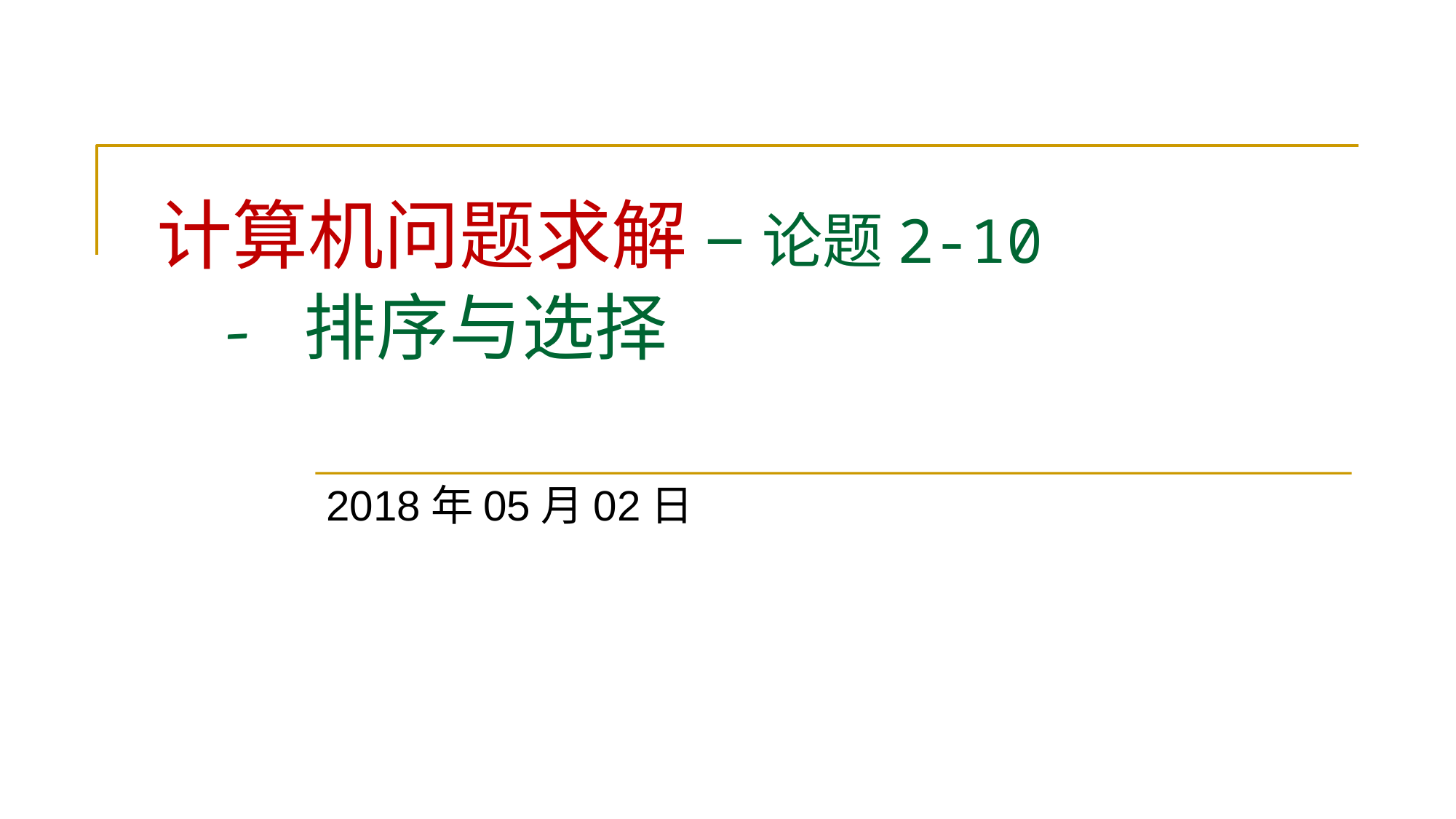

# 计算机问题求解 – 论题2-10 -  排序与选择
2018年05月02日